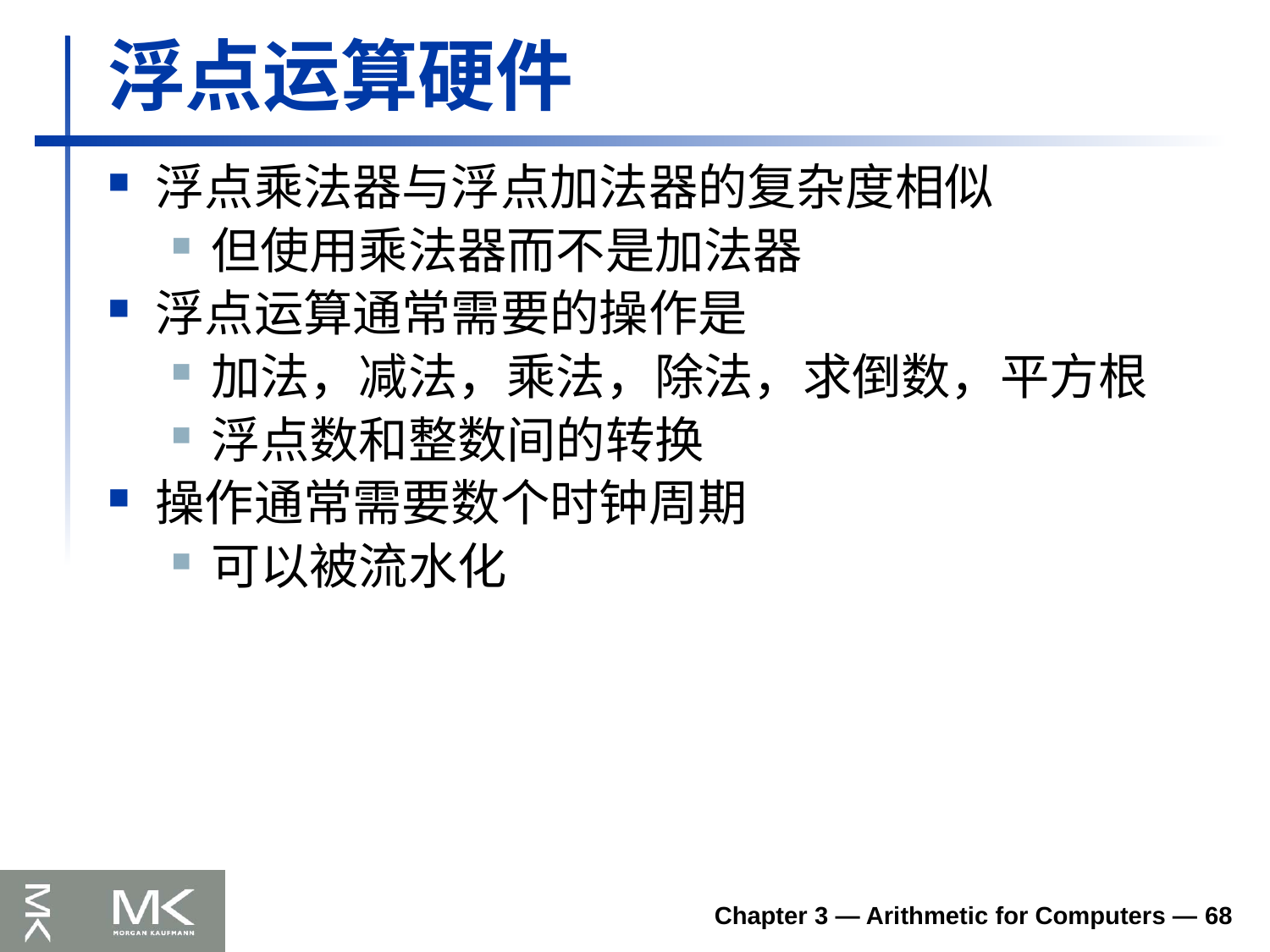

# 浮点运算硬件
浮点乘法器与浮点加法器的复杂度相似
但使用乘法器而不是加法器
浮点运算通常需要的操作是
加法，减法，乘法，除法，求倒数，平方根
浮点数和整数间的转换
操作通常需要数个时钟周期
可以被流水化
Chapter 3 — Arithmetic for Computers — 68